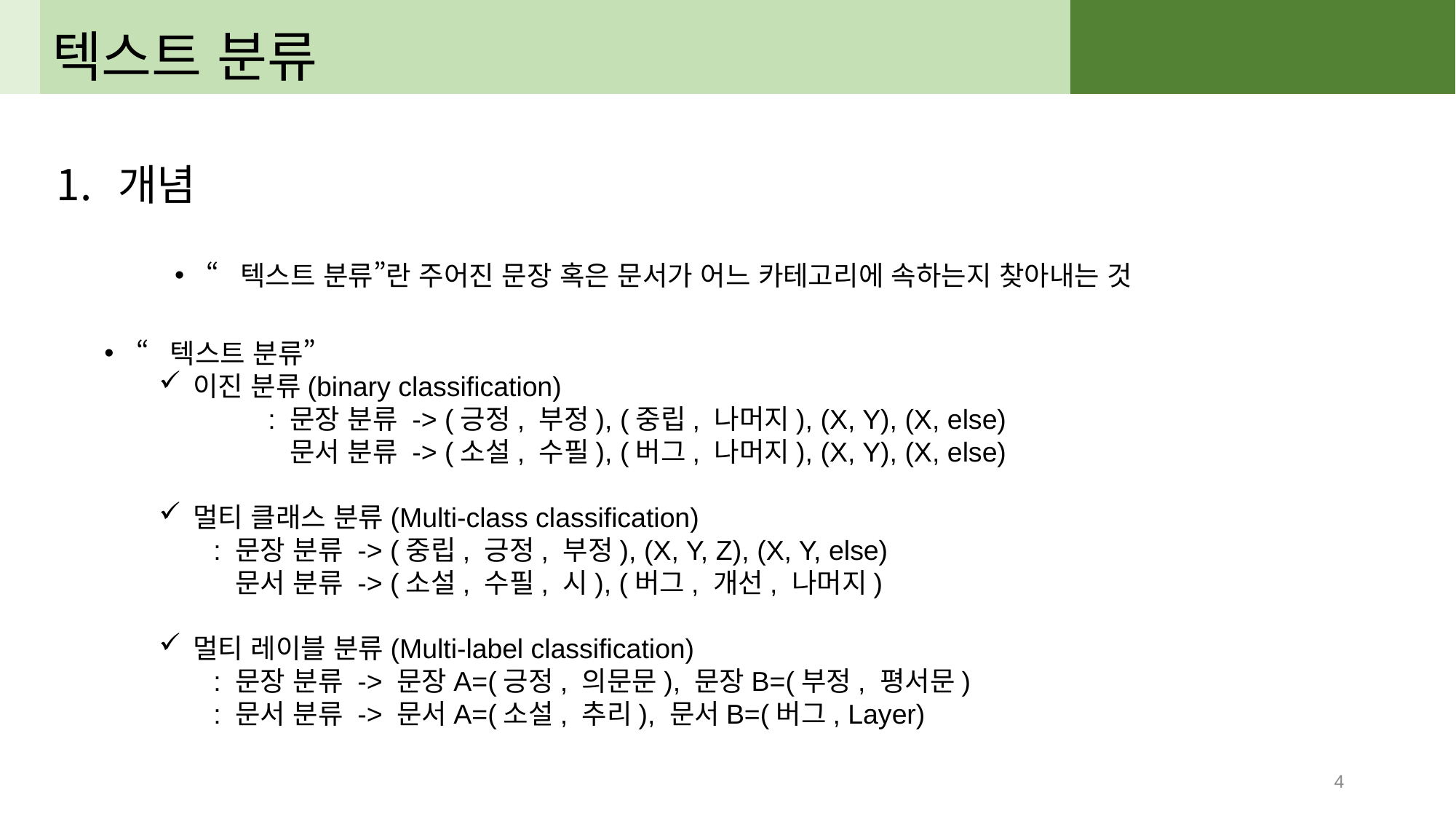

텍스트 분류

개념
“텍스트 분류”란 주어진 문장 혹은 문서가 어느 카테고리에 속하는지 찾아내는 것
“텍스트 분류”
이진 분류(binary classification)
	: 문장 분류 -> (긍정, 부정), (중립, 나머지), (X, Y), (X, else)
	  문서 분류 -> (소설, 수필), (버그, 나머지), (X, Y), (X, else)

멀티 클래스 분류(Multi-class classification)
: 문장 분류 -> (중립, 긍정, 부정), (X, Y, Z), (X, Y, else)
  문서 분류 -> (소설, 수필, 시), (버그, 개선, 나머지)

멀티 레이블 분류(Multi-label classification)
: 문장 분류 -> 문장A=(긍정, 의문문), 문장B=(부정, 평서문)
: 문서 분류 -> 문서A=(소설, 추리), 문서B=(버그, Layer)
4